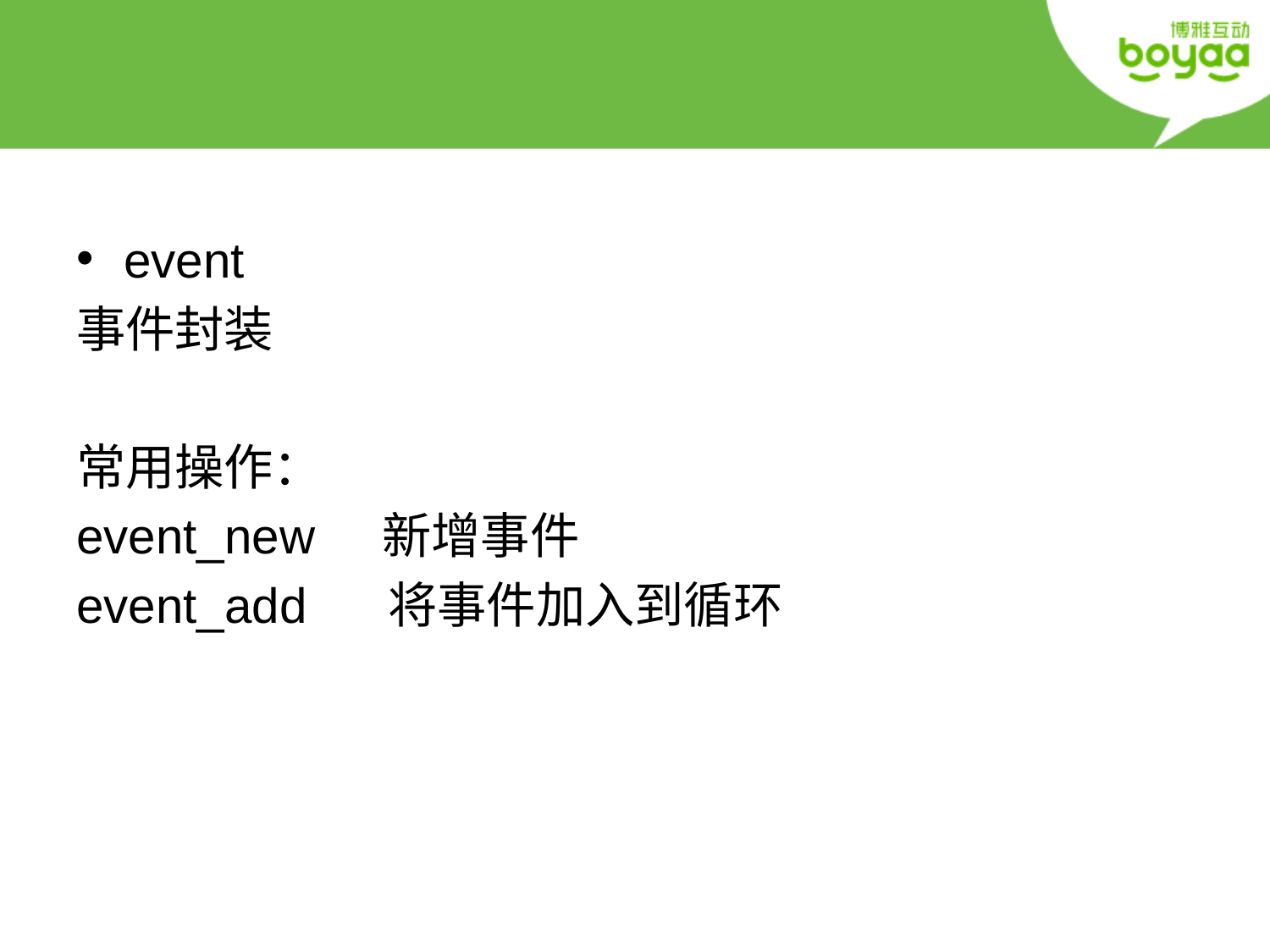

#
event
事件封装

常用操作：
event_new    新增事件
event_add     将事件加入到循环